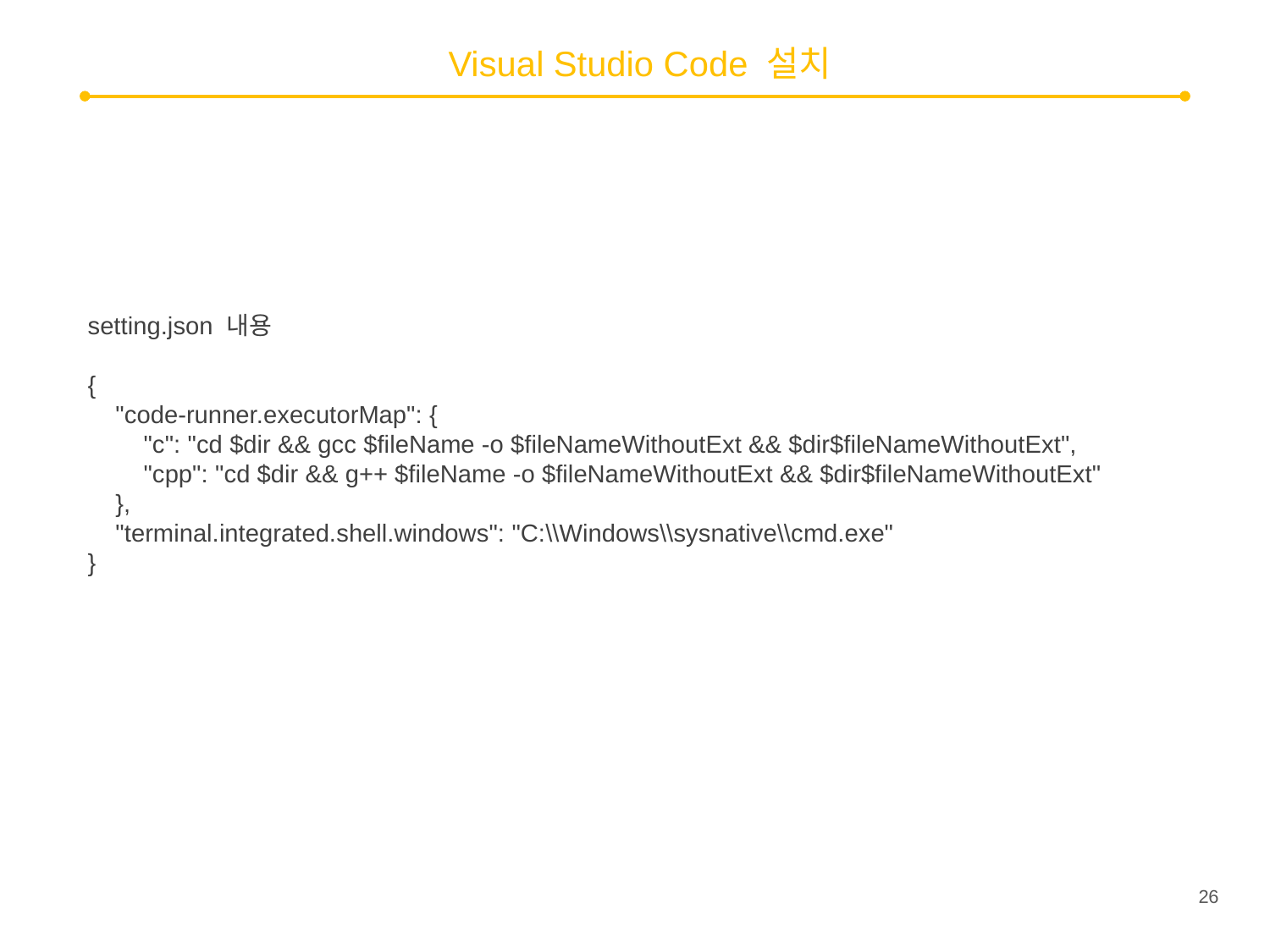

# Visual Studio Code 설치
setting.json 내용

{
    "code-runner.executorMap": {
        "c": "cd $dir && gcc $fileName -o $fileNameWithoutExt && $dir$fileNameWithoutExt",
        "cpp": "cd $dir && g++ $fileName -o $fileNameWithoutExt && $dir$fileNameWithoutExt"
    },
    "terminal.integrated.shell.windows": "C:\\Windows\\sysnative\\cmd.exe"
}